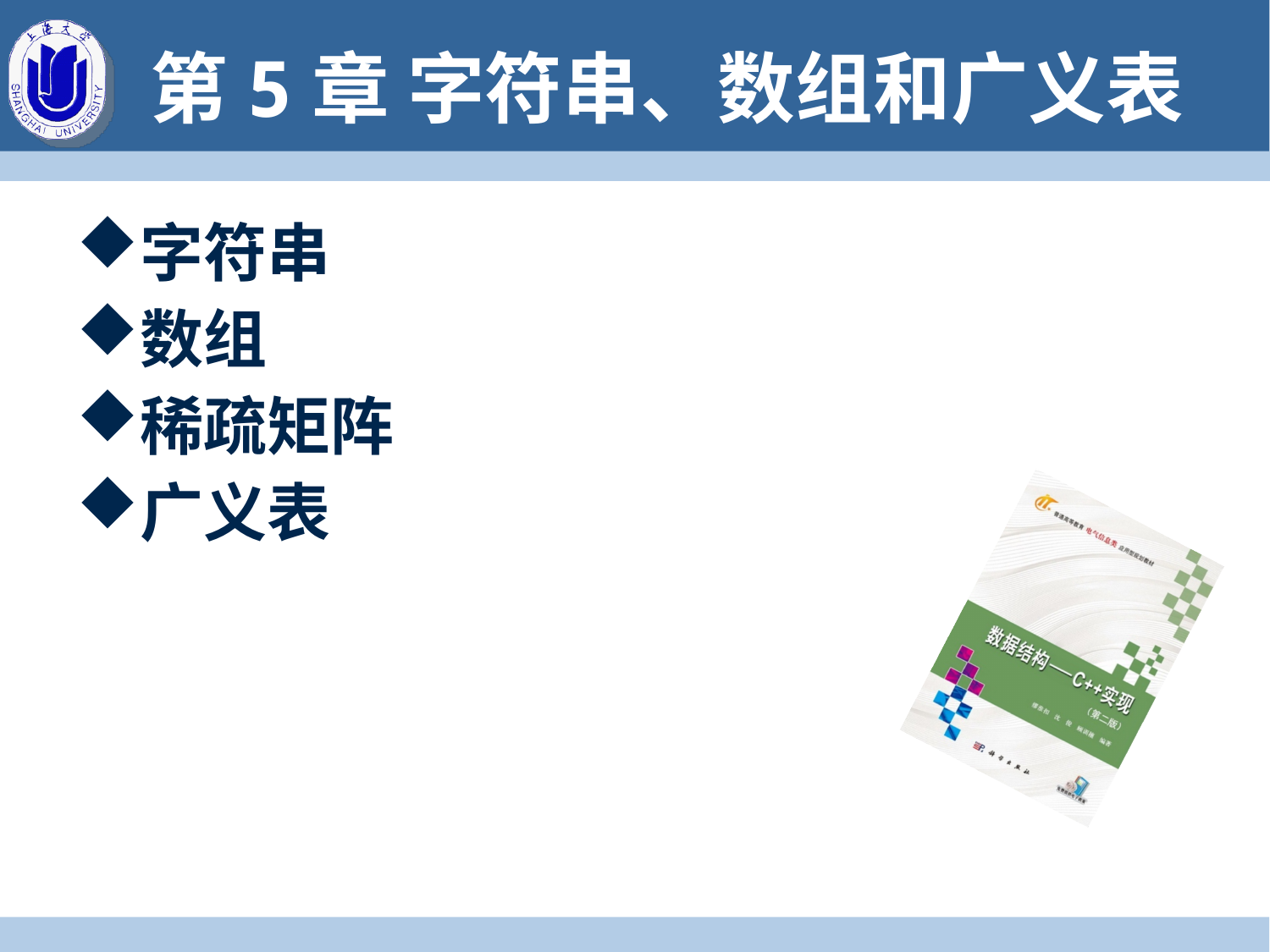

# 第5章 字符串、数组和广义表
字符串
数组
稀疏矩阵
广义表